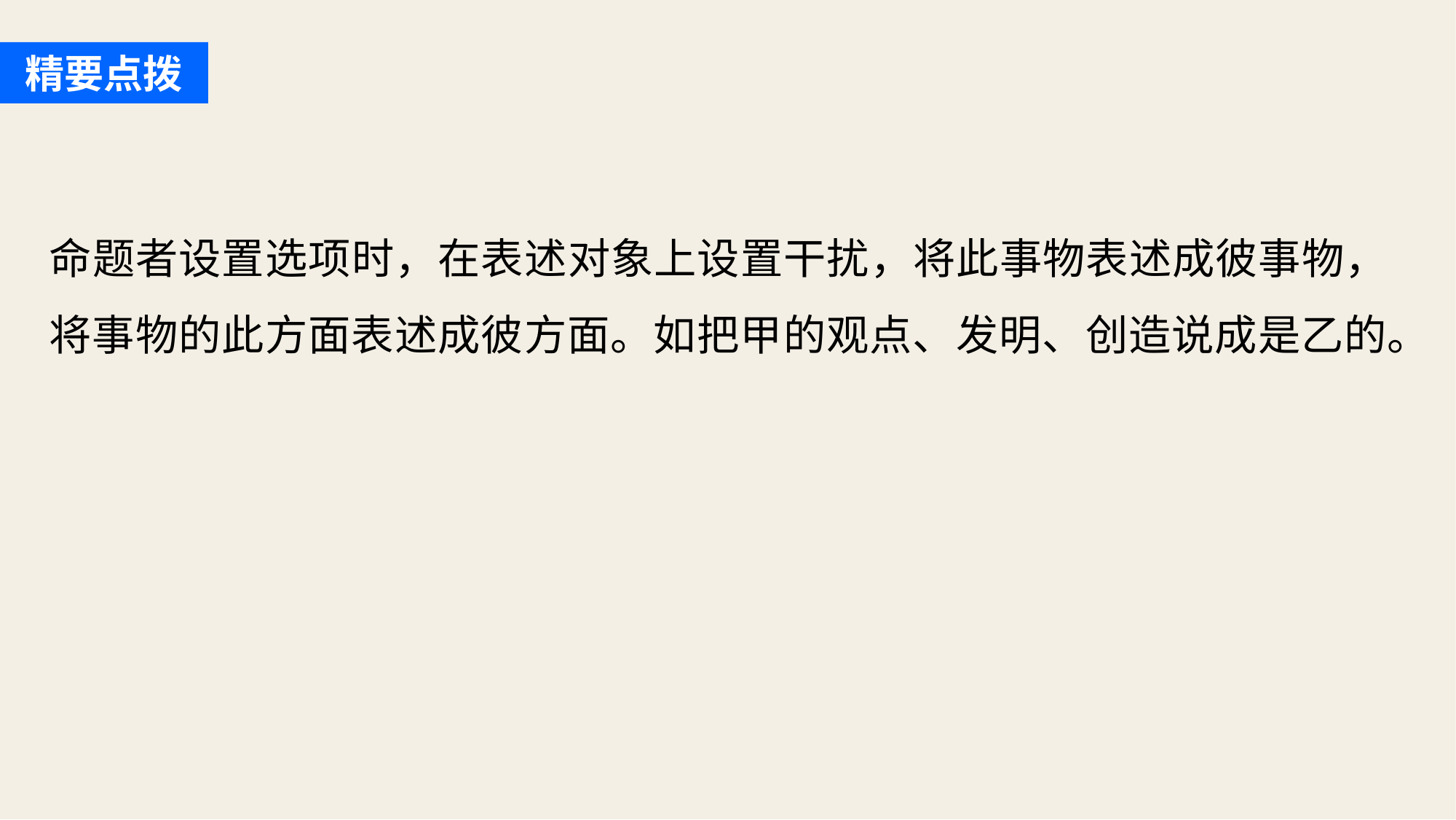

精要点拨
命题者设置选项时，在表述对象上设置干扰，将此事物表述成彼事物，将事物的此方面表述成彼方面。如把甲的观点、发明、创造说成是乙的。